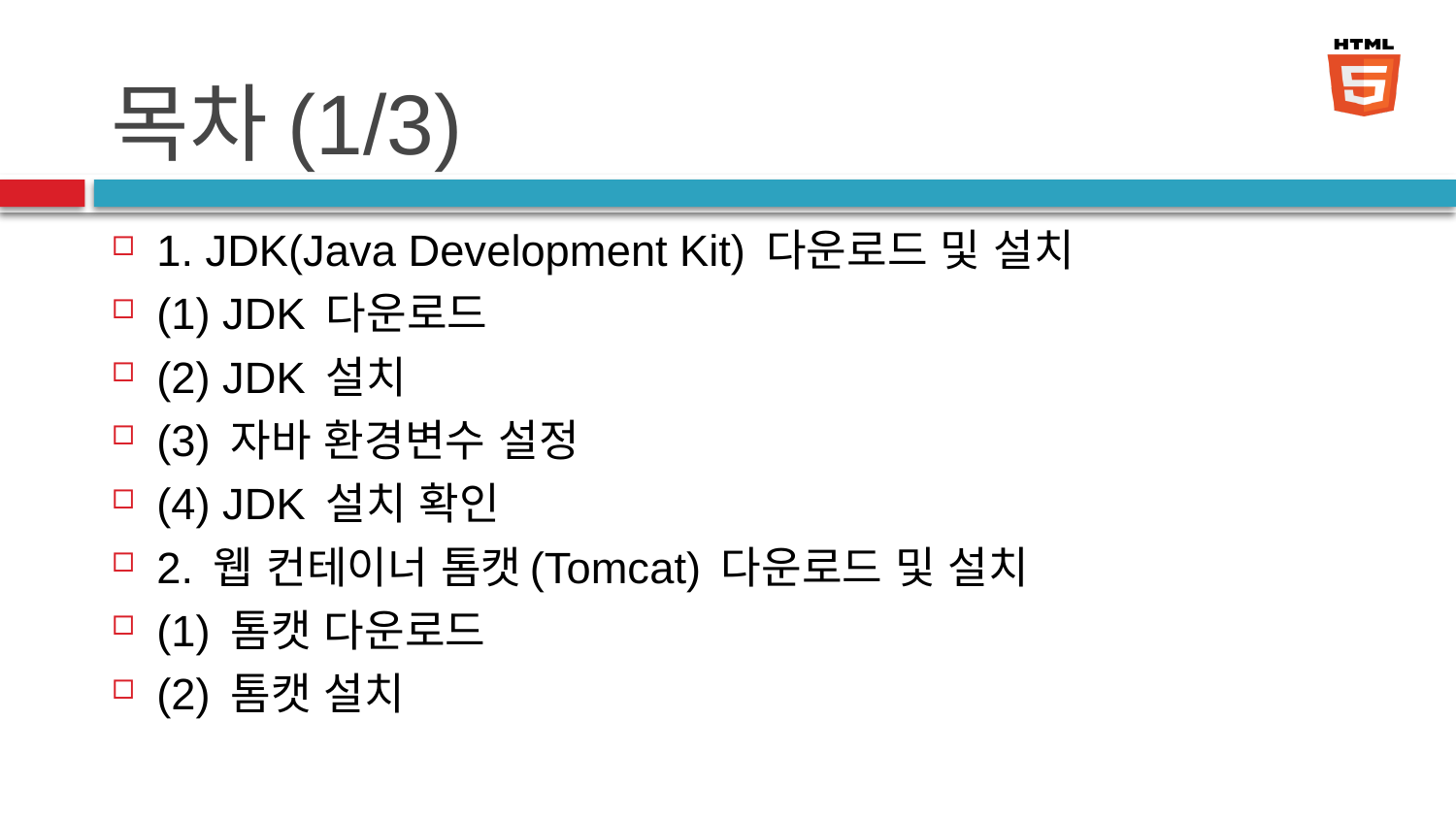

# 목차(1/3)
1. JDK(Java Development Kit) 다운로드 및 설치
(1) JDK 다운로드
(2) JDK 설치
(3) 자바 환경변수 설정
(4) JDK 설치 확인
2. 웹 컨테이너 톰캣(Tomcat) 다운로드 및 설치
(1) 톰캣 다운로드
(2) 톰캣 설치